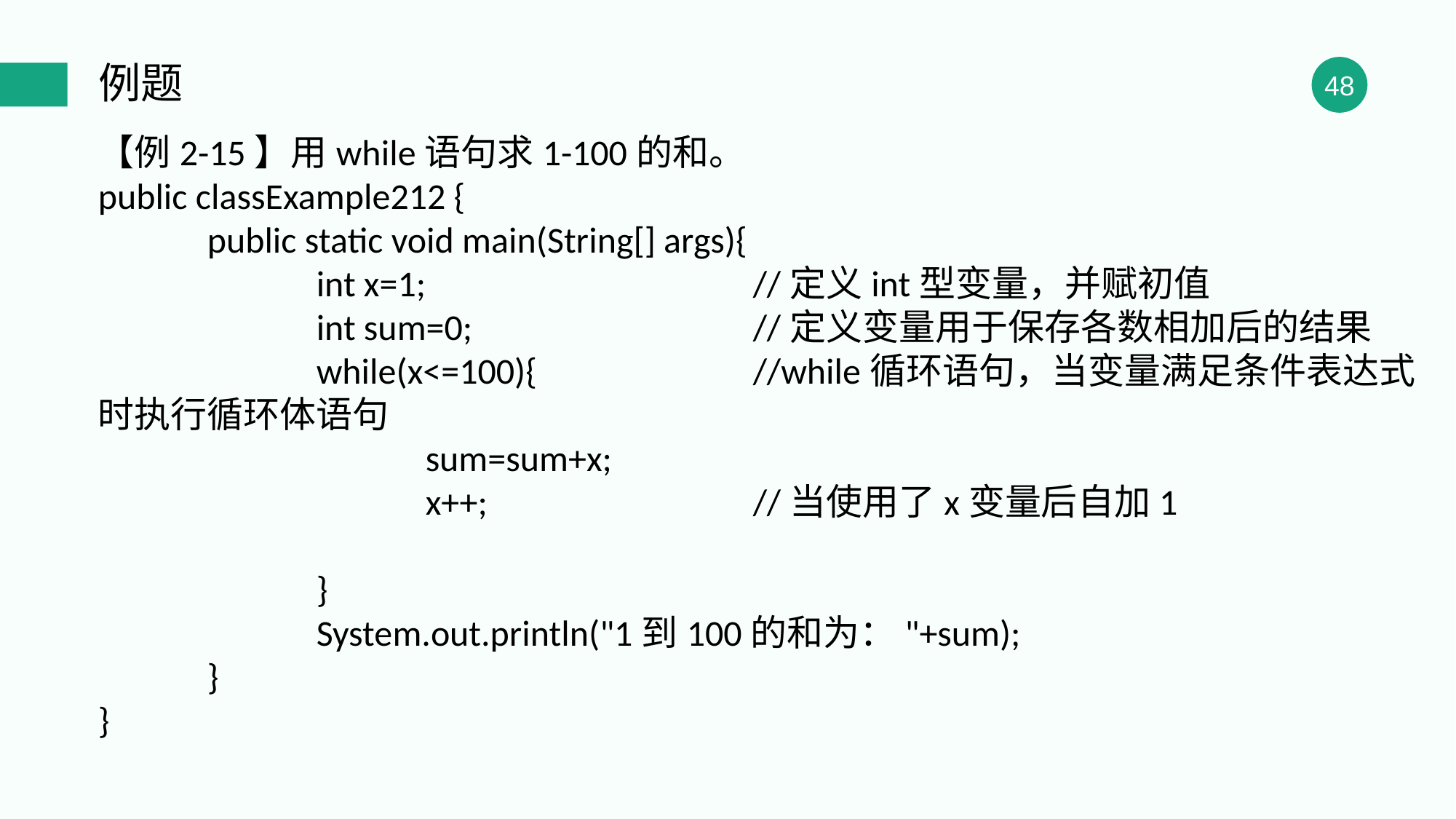

例题
【例2-15】用while语句求1-100的和。
public classExample212 {
	public static void main(String[] args){
		int x=1;			//定义int型变量，并赋初值
		int sum=0;			//定义变量用于保存各数相加后的结果
		while(x<=100){		//while循环语句，当变量满足条件表达式时执行循环体语句
			sum=sum+x;
			x++;			//当使用了x变量后自加1

		}
		System.out.println("1到100的和为："+sum);
	}
}